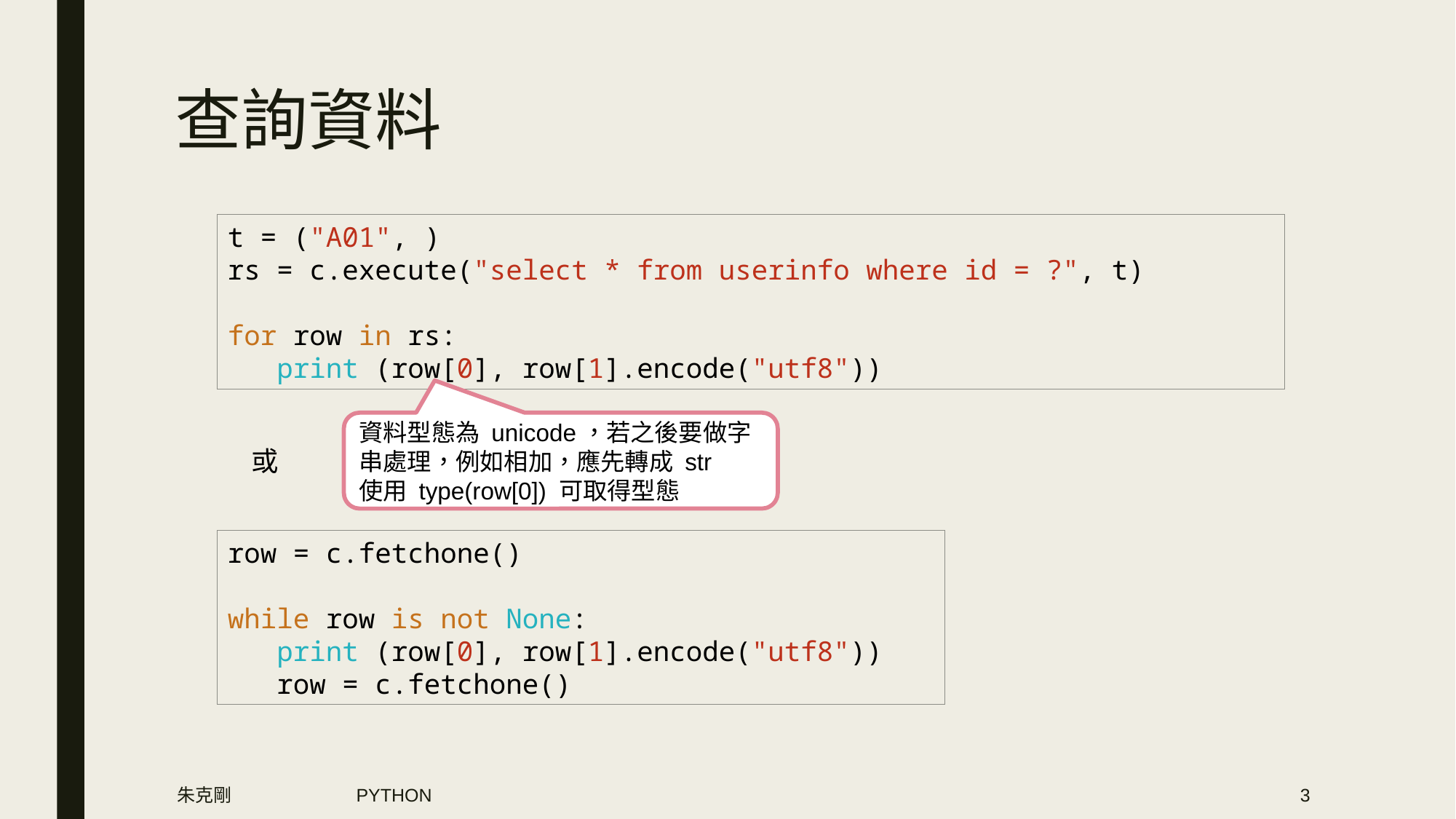

# 查詢資料
t = ("A01", )
rs = c.execute("select * from userinfo where id = ?", t)

for row in rs:
   print (row[0], row[1].encode("utf8"))
資料型態為 unicode，若之後要做字串處理，例如相加，應先轉成 str
使用 type(row[0]) 可取得型態
或
row = c.fetchone()

while row is not None:
   print (row[0], row[1].encode("utf8"))
   row = c.fetchone()
朱克剛
PYTHON
3